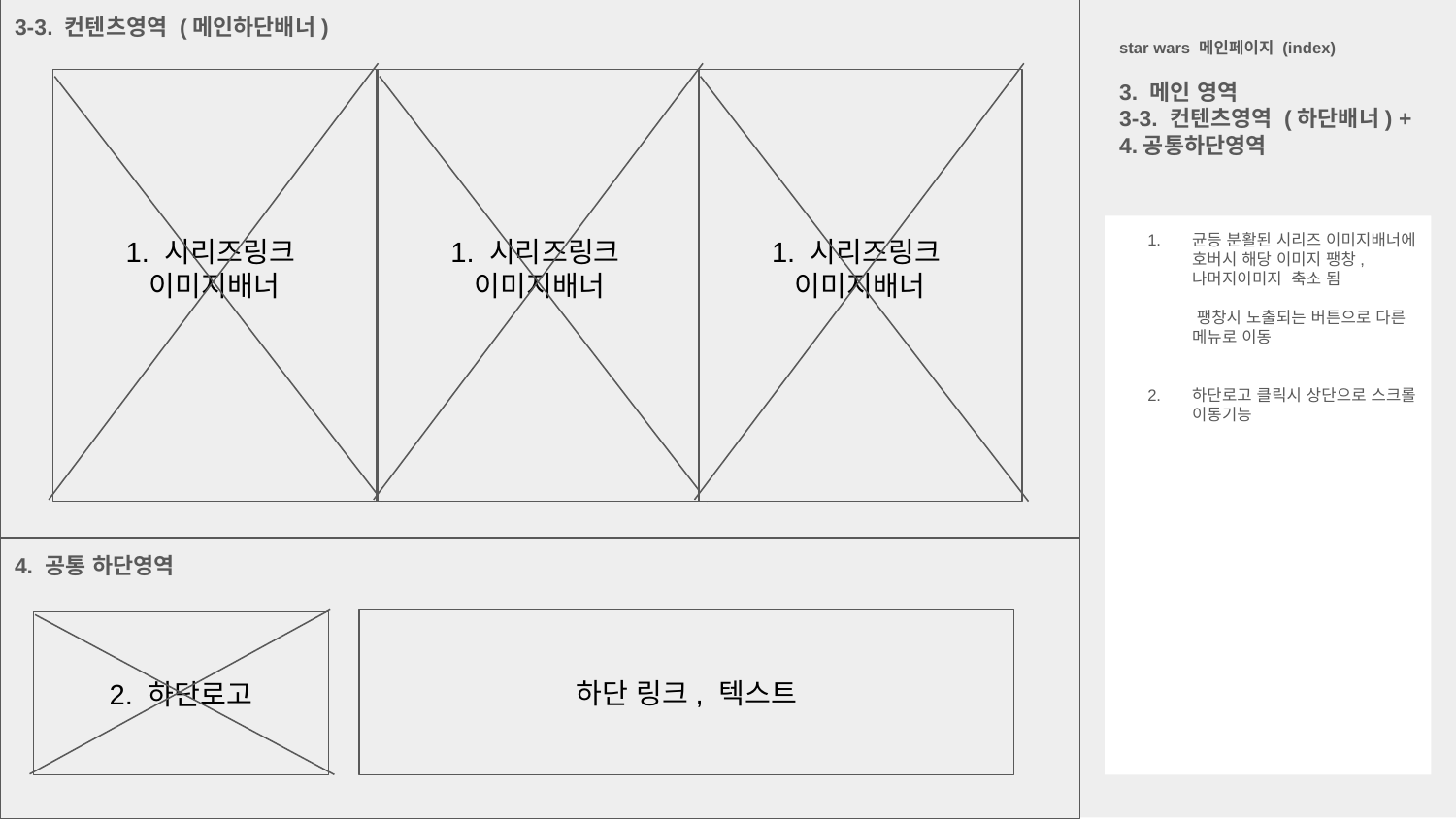

3-3. 컨텐츠영역 (메인하단배너)

star wars 메인페이지 (index)
1. 시리즈링크
이미지배너

1. 시리즈링크
이미지배너

1. 시리즈링크
이미지배너

3. 메인 영역
3-3. 컨텐츠영역 (하단배너) + 4.공통하단영역

균등 분활된 시리즈 이미지배너에 호버시 해당 이미지 팽창, 나머지이미지  축소 됨
 팽창시 노출되는 버튼으로 다른 메뉴로 이동

하단로고 클릭시 상단으로 스크롤 이동기능
4. 공통 하단영역
하단 링크, 텍스트
2. 하단로고